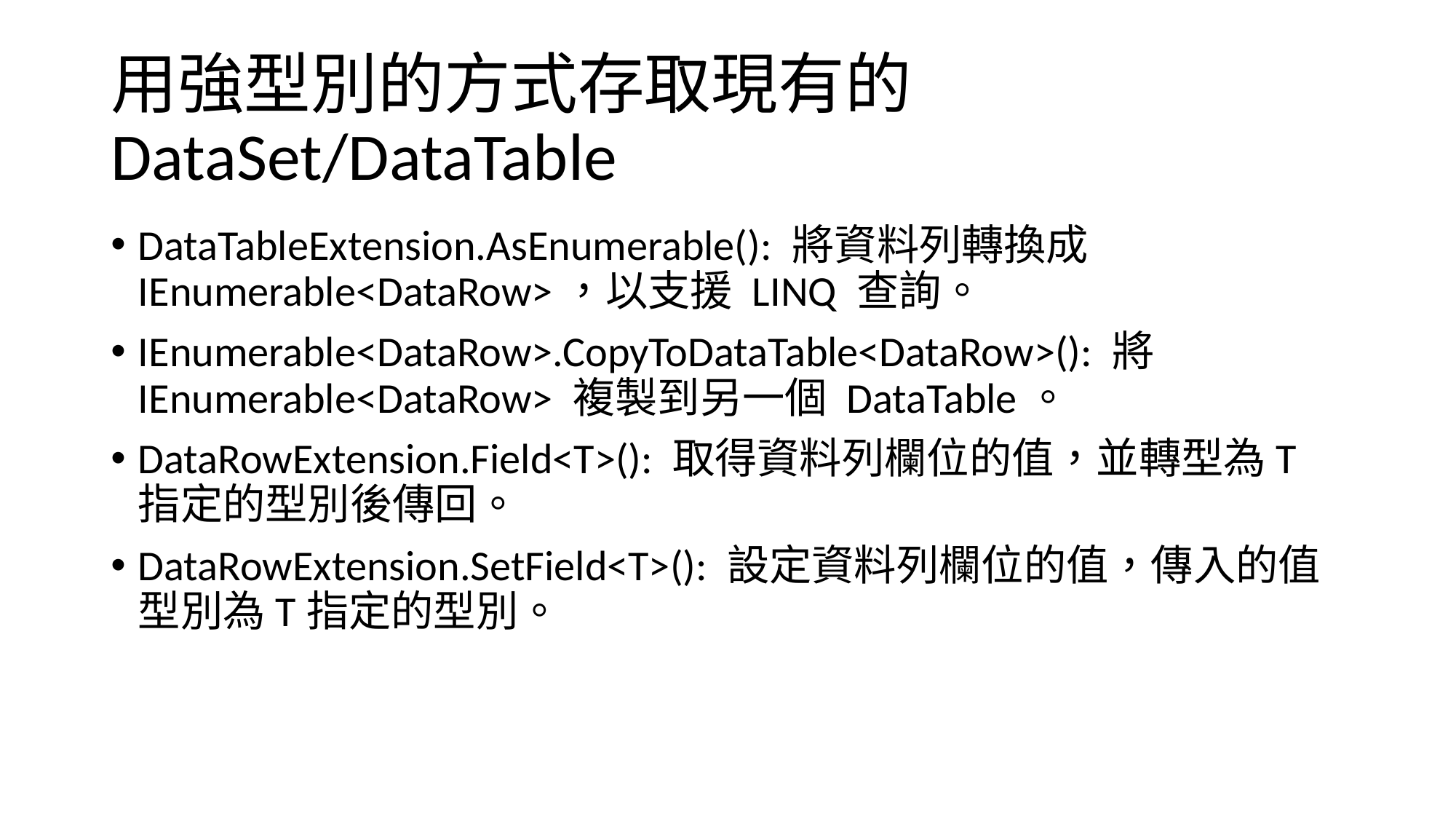

# 用強型別的方式存取現有的 DataSet/DataTable
DataTableExtension.AsEnumerable(): 將資料列轉換成 IEnumerable<DataRow>，以支援 LINQ 查詢。
IEnumerable<DataRow>.CopyToDataTable<DataRow>(): 將 IEnumerable<DataRow> 複製到另一個 DataTable。
DataRowExtension.Field<T>(): 取得資料列欄位的值，並轉型為T指定的型別後傳回。
DataRowExtension.SetField<T>(): 設定資料列欄位的值，傳入的值型別為T指定的型別。